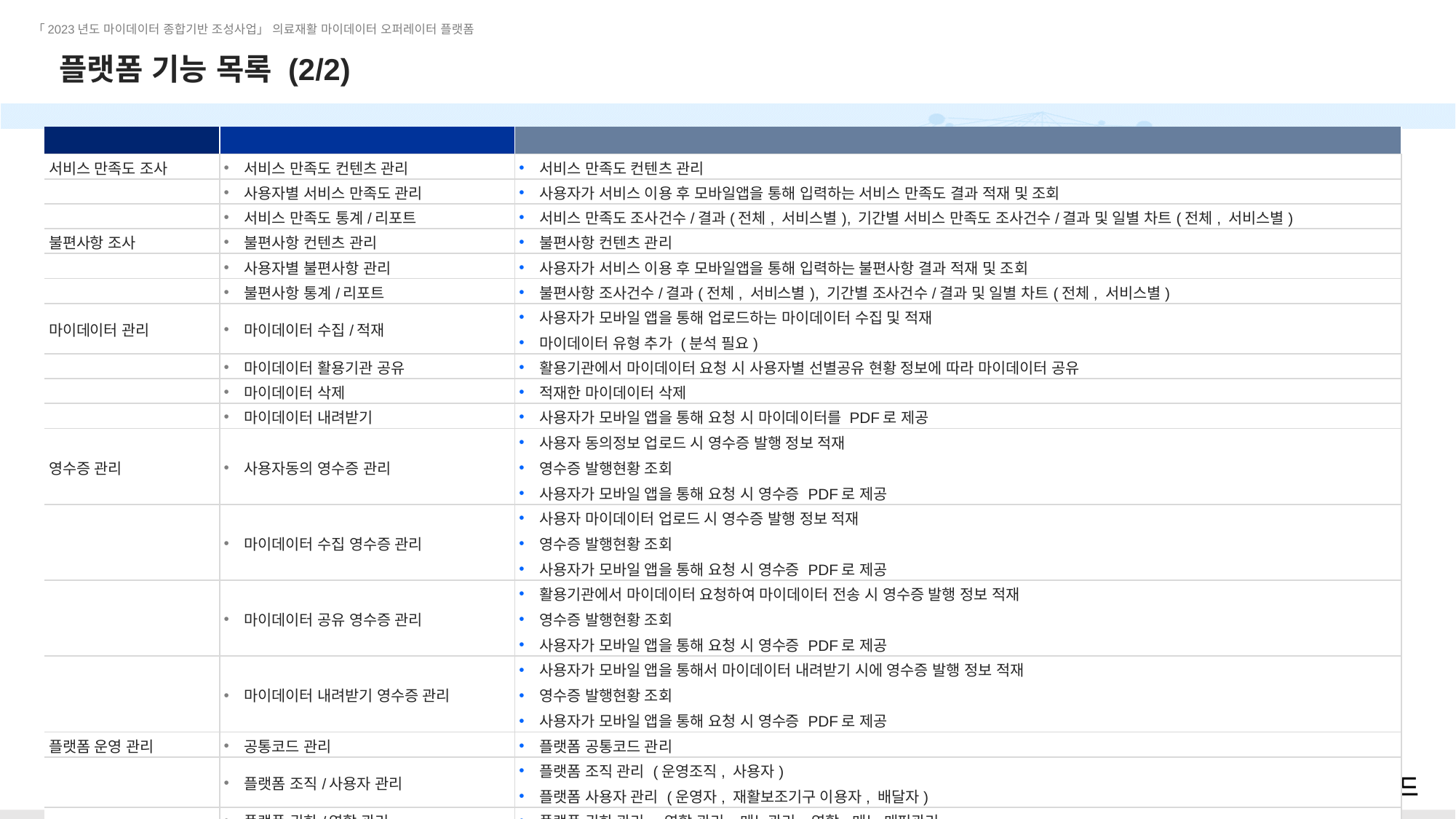

# 플랫폼 기능 목록 (2/2)
| 구분 | 기능 | 설명 |
| --- | --- | --- |
| 서비스 만족도 조사 | 서비스 만족도 컨텐츠 관리 | 서비스 만족도 컨텐츠 관리 |
|  | 사용자별 서비스 만족도 관리 | 사용자가 서비스 이용 후 모바일앱을 통해 입력하는 서비스 만족도 결과 적재 및 조회 |
|  | 서비스 만족도 통계/리포트 | 서비스 만족도 조사건수/결과(전체, 서비스별), 기간별 서비스 만족도 조사건수/결과 및 일별 차트(전체, 서비스별) |
| 불편사항 조사 | 불편사항 컨텐츠 관리 | 불편사항 컨텐츠 관리 |
|  | 사용자별 불편사항 관리 | 사용자가 서비스 이용 후 모바일앱을 통해 입력하는 불편사항 결과 적재 및 조회 |
|  | 불편사항 통계/리포트 | 불편사항 조사건수/결과(전체, 서비스별), 기간별 조사건수/결과 및 일별 차트(전체, 서비스별) |
| 마이데이터 관리 | 마이데이터 수집/적재 | 사용자가 모바일 앱을 통해 업로드하는 마이데이터 수집 및 적재 마이데이터 유형 추가 (분석 필요) |
|  | 마이데이터 활용기관 공유 | 활용기관에서 마이데이터 요청 시 사용자별 선별공유 현황 정보에 따라 마이데이터 공유 |
|  | 마이데이터 삭제 | 적재한 마이데이터 삭제 |
|  | 마이데이터 내려받기 | 사용자가 모바일 앱을 통해 요청 시 마이데이터를 PDF로 제공 |
| 영수증 관리 | 사용자동의 영수증 관리 | 사용자 동의정보 업로드 시 영수증 발행 정보 적재 영수증 발행현황 조회 사용자가 모바일 앱을 통해 요청 시 영수증 PDF로 제공 |
|  | 마이데이터 수집 영수증 관리 | 사용자 마이데이터 업로드 시 영수증 발행 정보 적재 영수증 발행현황 조회 사용자가 모바일 앱을 통해 요청 시 영수증 PDF로 제공 |
|  | 마이데이터 공유 영수증 관리 | 활용기관에서 마이데이터 요청하여 마이데이터 전송 시 영수증 발행 정보 적재 영수증 발행현황 조회 사용자가 모바일 앱을 통해 요청 시 영수증 PDF로 제공 |
|  | 마이데이터 내려받기 영수증 관리 | 사용자가 모바일 앱을 통해서 마이데이터 내려받기 시에 영수증 발행 정보 적재 영수증 발행현황 조회 사용자가 모바일 앱을 통해 요청 시 영수증 PDF로 제공 |
| 플랫폼 운영 관리 | 공통코드 관리 | 플랫폼 공통코드 관리 |
|  | 플랫폼 조직/사용자 관리 | 플랫폼 조직 관리 (운영조직, 사용자) 플랫폼 사용자 관리 (운영자, 재활보조기구 이용자, 배달자) |
|  | 플랫폼 권한/역할 관리 | 플랫폼 권한 관리 , 역할 관리, 메뉴관리, 역할-메뉴 매핑관리 |
|  | 사용자 인증/메뉴접근/API접근 이력 | 플랫폼 사용자 인증 이력, 사용자 메뉴접근 이력, API 접근 이력 |